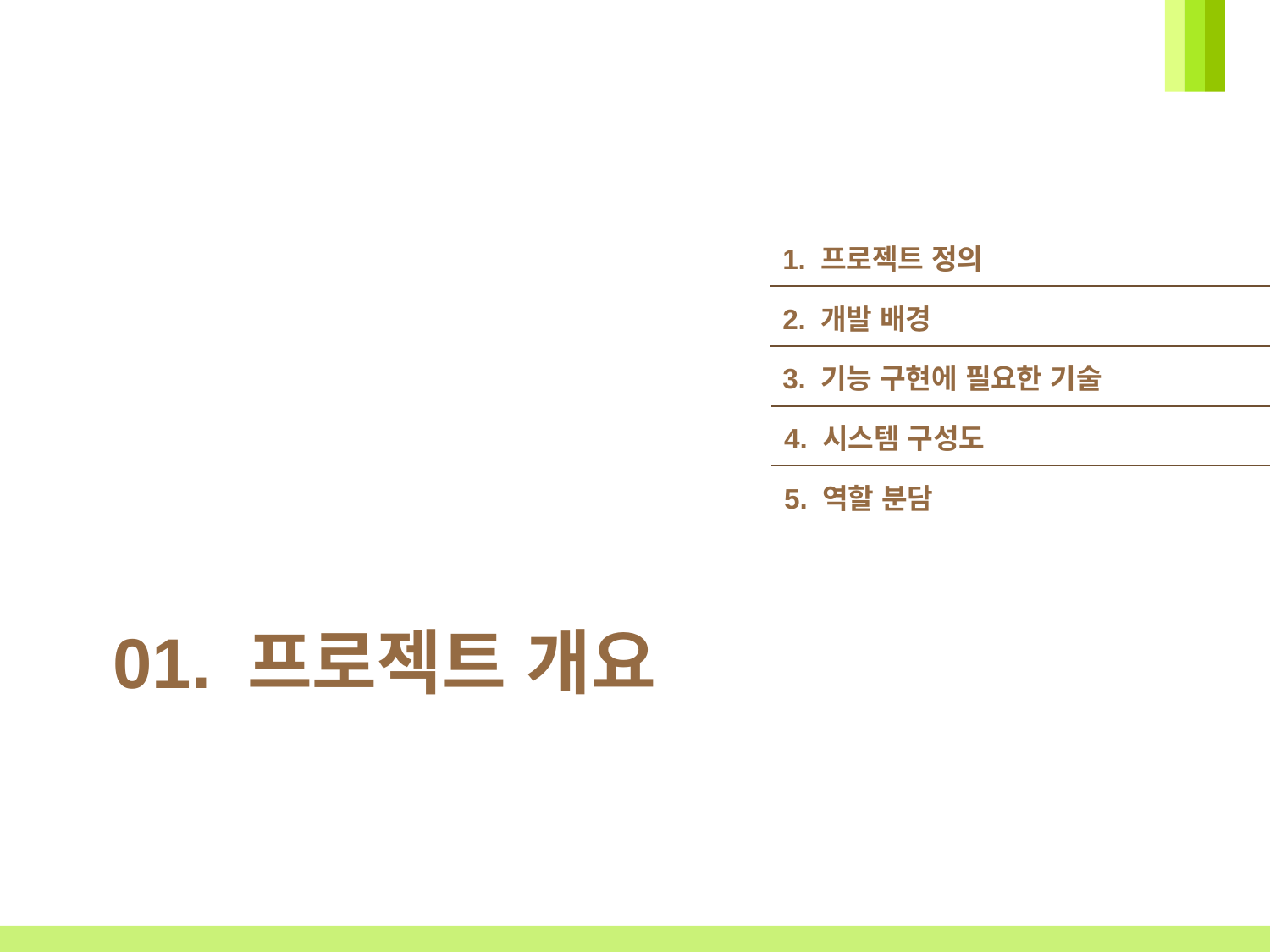

1. 프로젝트 정의
2. 개발 배경
3. 기능 구현에 필요한 기술

4. 시스템 구성도
5. 역할 분담
# 01. 프로젝트 개요